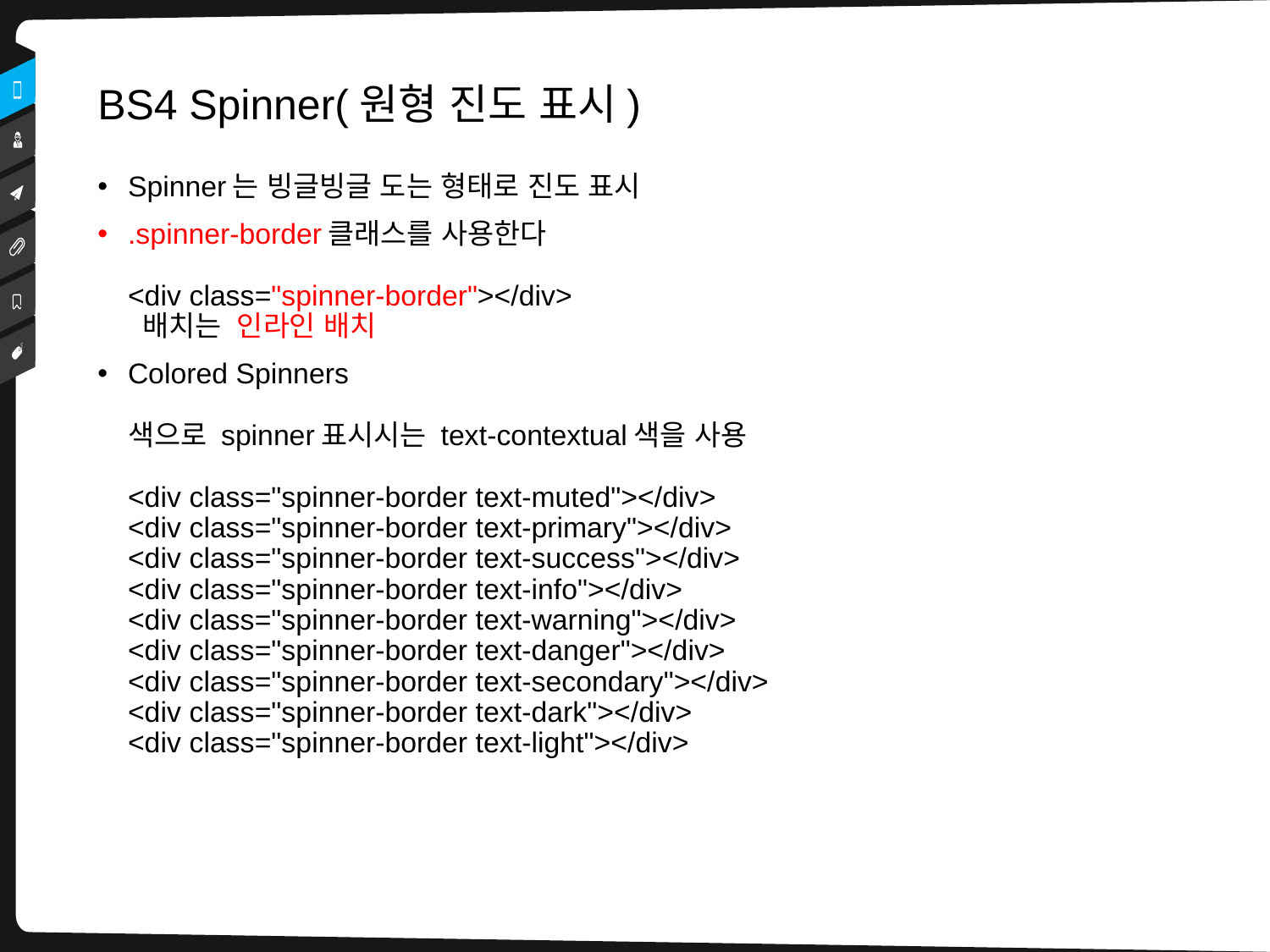

# BS4 Spinner(원형 진도 표시)
Spinner는 빙글빙글 도는 형태로 진도 표시
.spinner-border클래스를 사용한다
<div class="spinner-border"></div>
 배치는  인라인 배치
Colored Spinners
색으로 spinner표시시는 text-contextual색을 사용
<div class="spinner-border text-muted"></div>
<div class="spinner-border text-primary"></div>
<div class="spinner-border text-success"></div>
<div class="spinner-border text-info"></div>
<div class="spinner-border text-warning"></div>
<div class="spinner-border text-danger"></div>
<div class="spinner-border text-secondary"></div>
<div class="spinner-border text-dark"></div>
<div class="spinner-border text-light"></div>